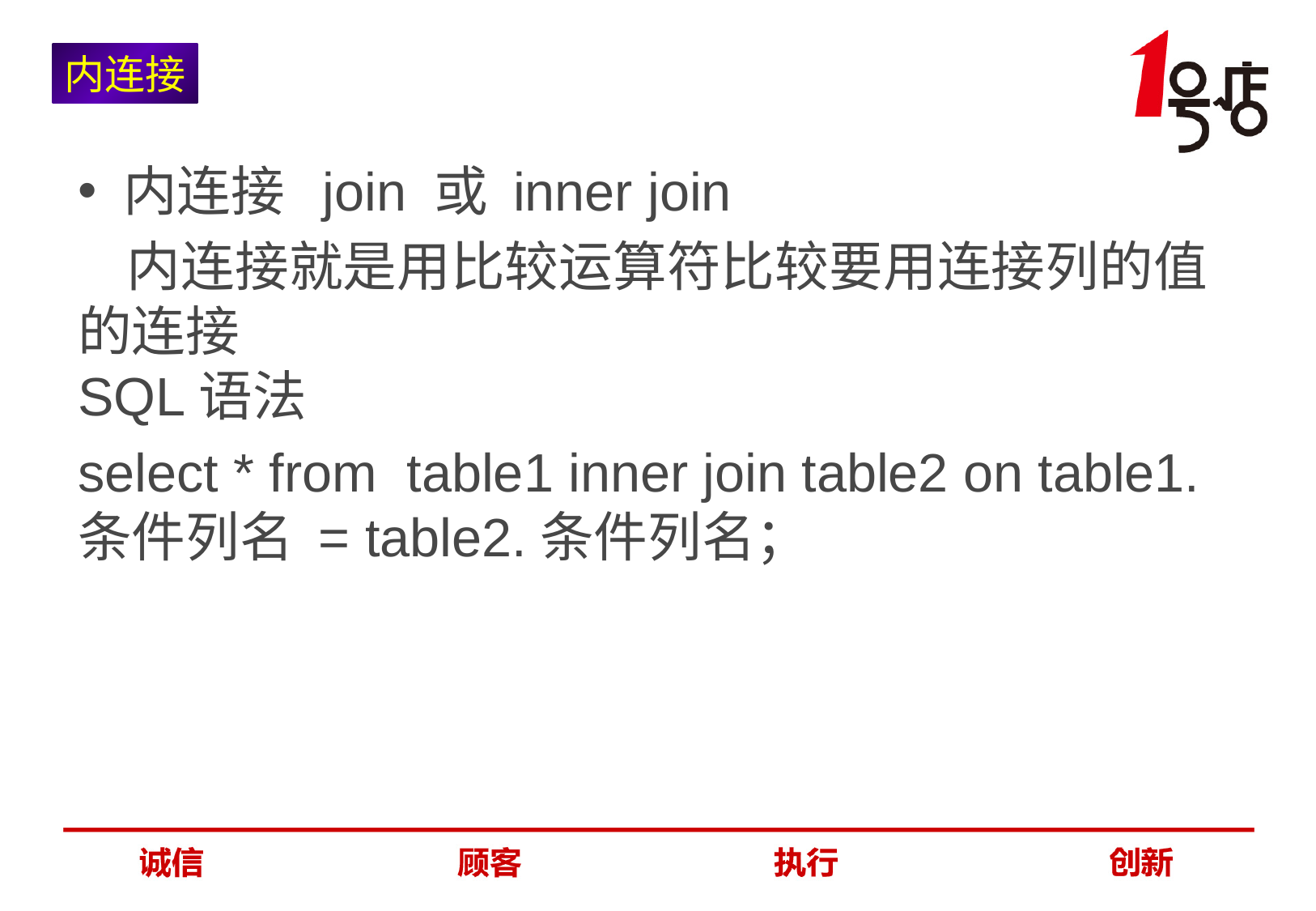

内连接
内连接  join 或 inner join
   内连接就是用比较运算符比较要用连接列的值的连接
SQL语法
select * from  table1 inner join table2 on table1.条件列名 = table2.条件列名；